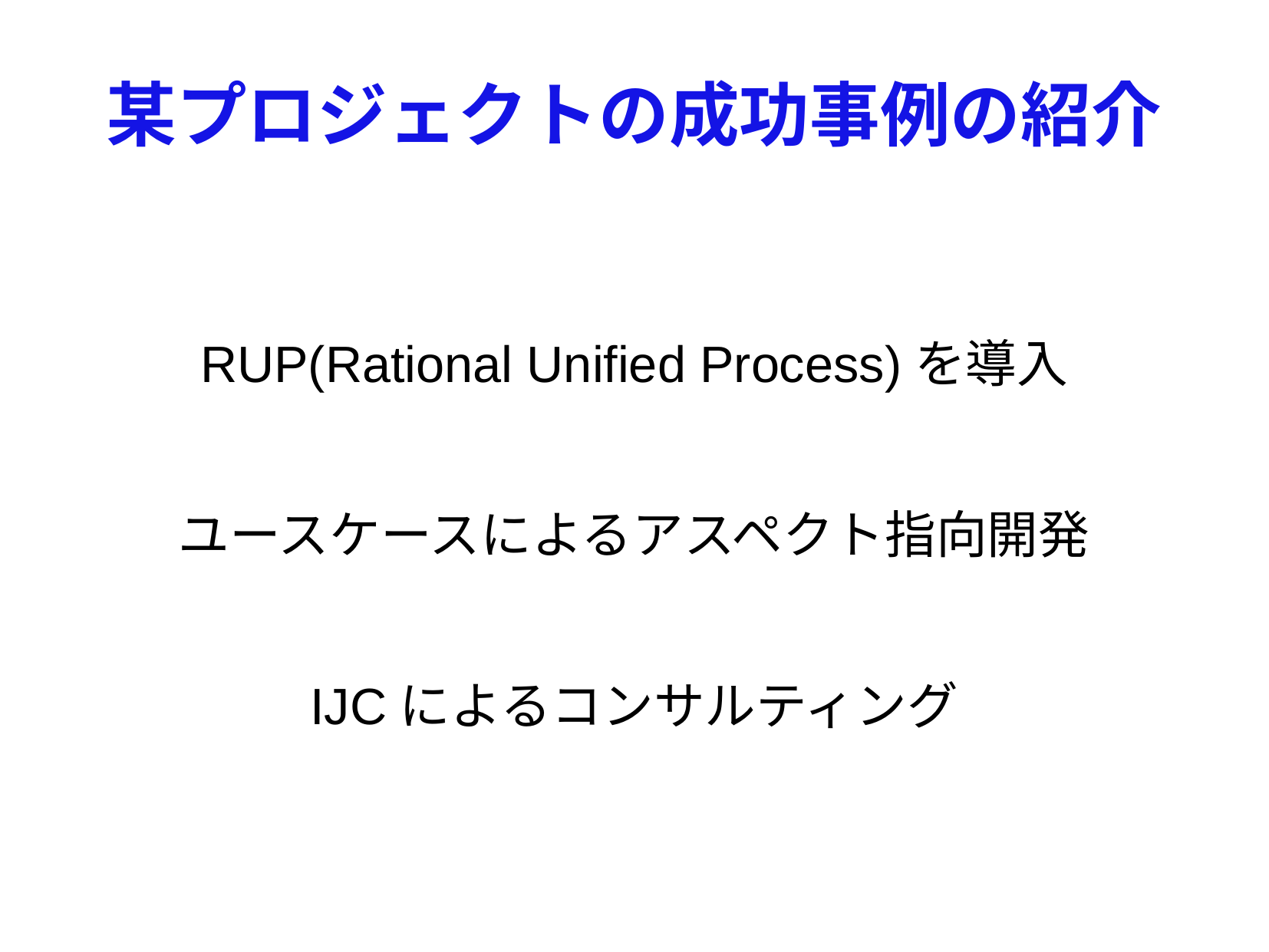

# 某プロジェクトの成功事例の紹介
RUP(Rational Unified Process)を導入

ユースケースによるアスペクト指向開発

IJCによるコンサルティング